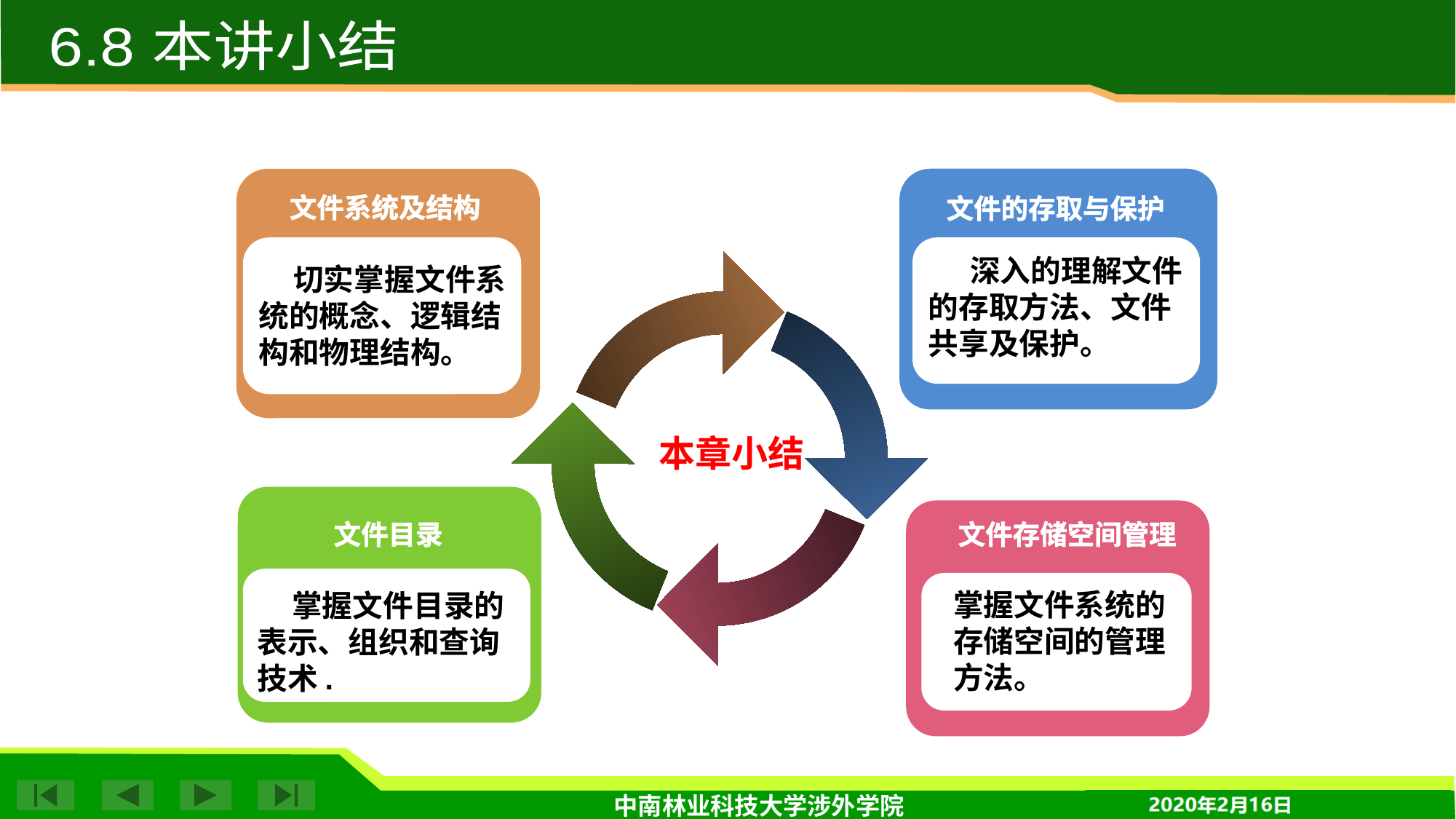

6.8 本讲小结

文件系统及结构
文件的存取与保护

     深入的理解文件的存取方法、文件共享及保护。
    切实掌握文件系统的概念、逻辑结构和物理结构。

 本章小结

文件目录
文件存储空间管理

掌握文件系统的存储空间的管理方法。
    掌握文件目录的表示、组织和查询技术.